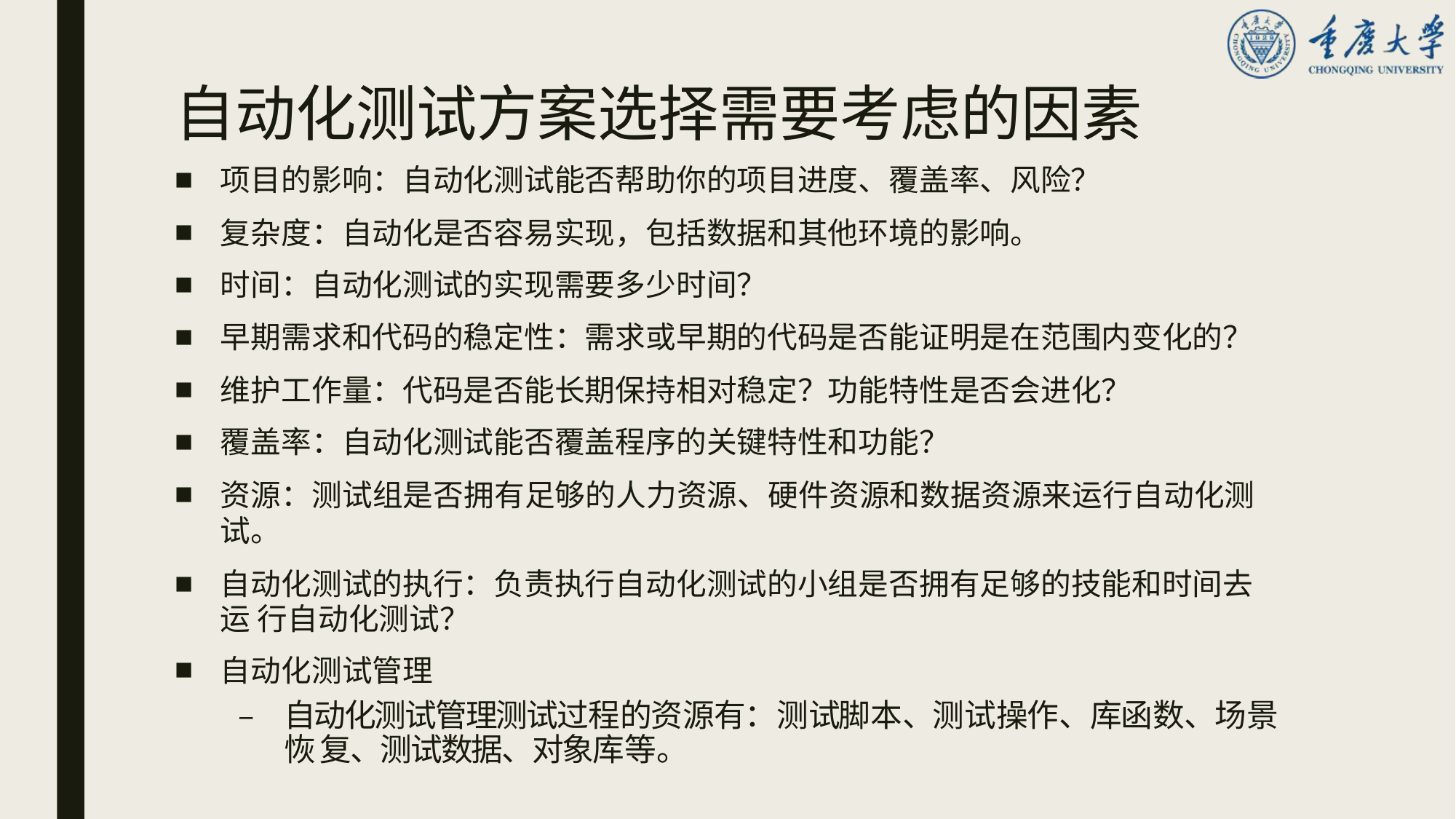

# 自动化测试方案选择需要考虑的因素
项目的影响：自动化测试能否帮助你的项目进度、覆盖率、风险？
复杂度：自动化是否容易实现，包括数据和其他环境的影响。
时间：自动化测试的实现需要多少时间？
早期需求和代码的稳定性：需求或早期的代码是否能证明是在范围内变化的？
维护工作量：代码是否能长期保持相对稳定？功能特性是否会进化？
覆盖率：自动化测试能否覆盖程序的关键特性和功能？
资源：测试组是否拥有足够的人力资源、硬件资源和数据资源来运行自动化测试。
自动化测试的执行：负责执行自动化测试的小组是否拥有足够的技能和时间去运 行自动化测试？
自动化测试管理
–	自动化测试管理测试过程的资源有：测试脚本、测试操作、库函数、场景恢 复、测试数据、对象库等。